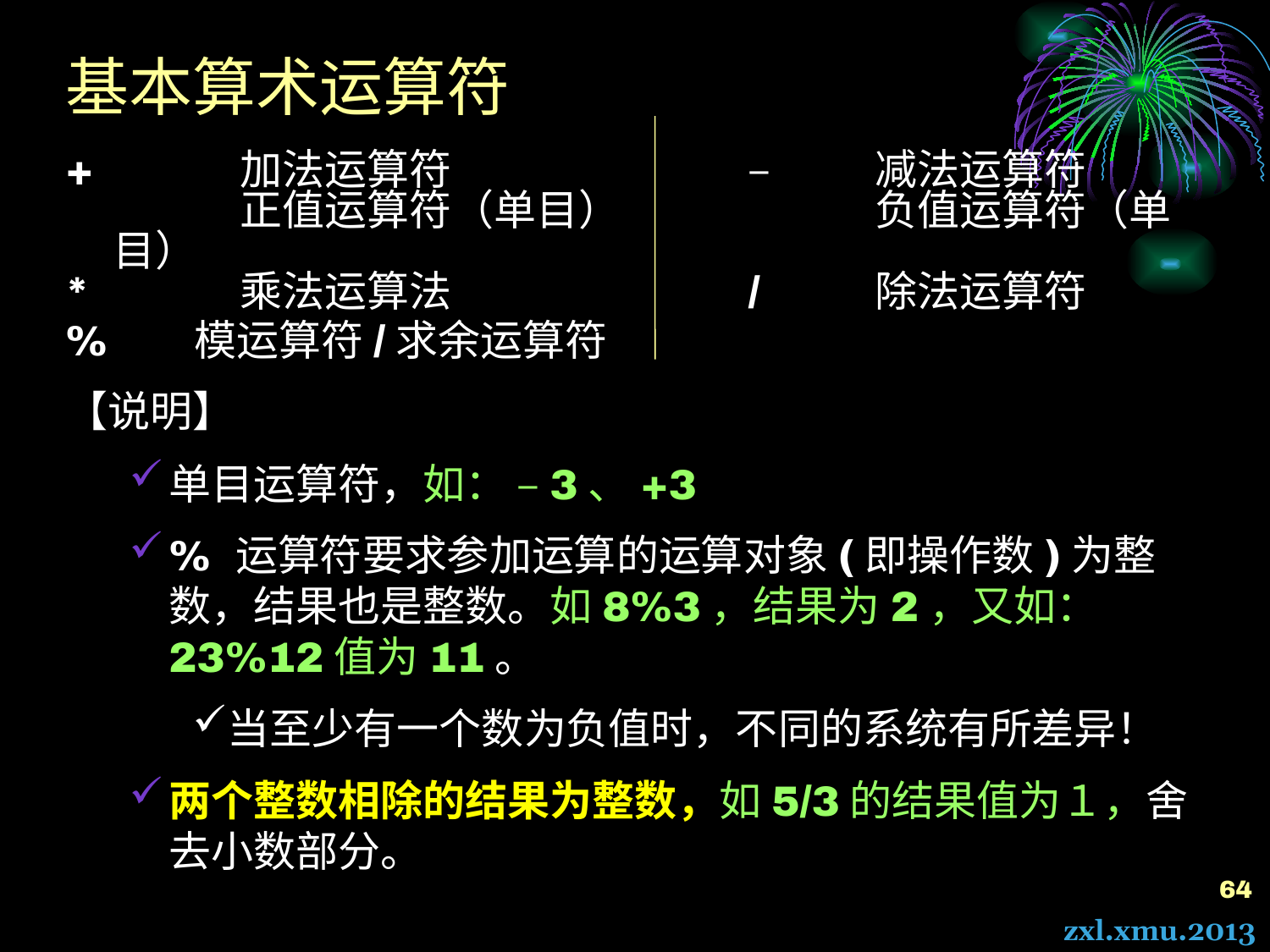

# 基本算术运算符

+		加法运算符			–	减法运算符
		正值运算符（单目） 		负值运算符（单目）
*		乘法运算法			/	除法运算符
%	     模运算符/求余运算符
【说明】
单目运算符，如： –3、+3
% 运算符要求参加运算的运算对象(即操作数)为整数，结果也是整数。如8%3，结果为2，又如：23%12值为11。
当至少有一个数为负值时，不同的系统有所差异！
两个整数相除的结果为整数，如5/3的结果值为１，舍去小数部分。
64